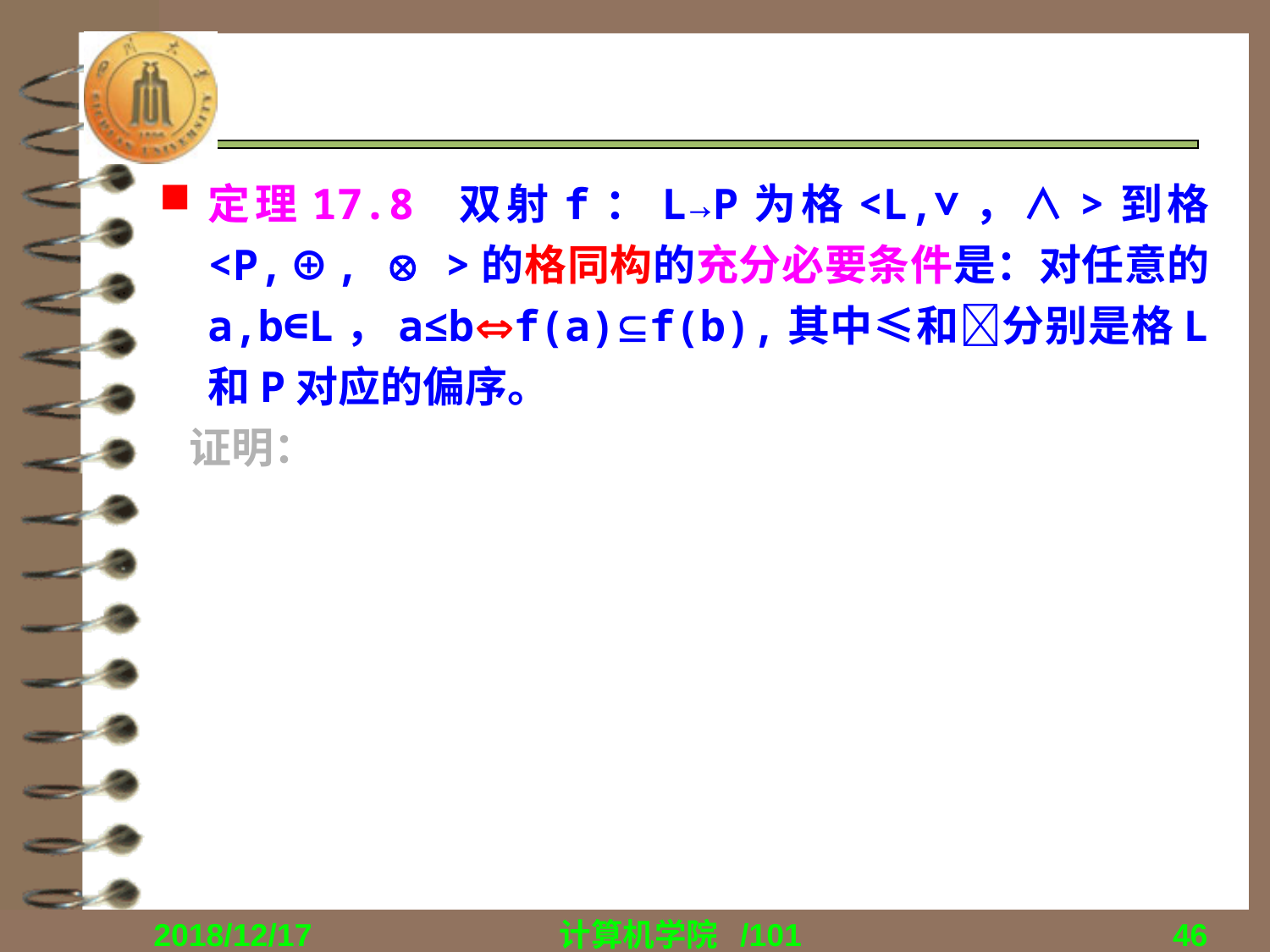

#
定理17.8 双射f：L→P为格<L,∨，∧>到格<P,⊕, ⊗ >的格同构的充分必要条件是：对任意的a,b∈L，a≤b⇔f(a)⊆f(b),其中≤和⊆分别是格L和P对应的偏序。
  证明：

2018/12/17
计算机学院  /101
46